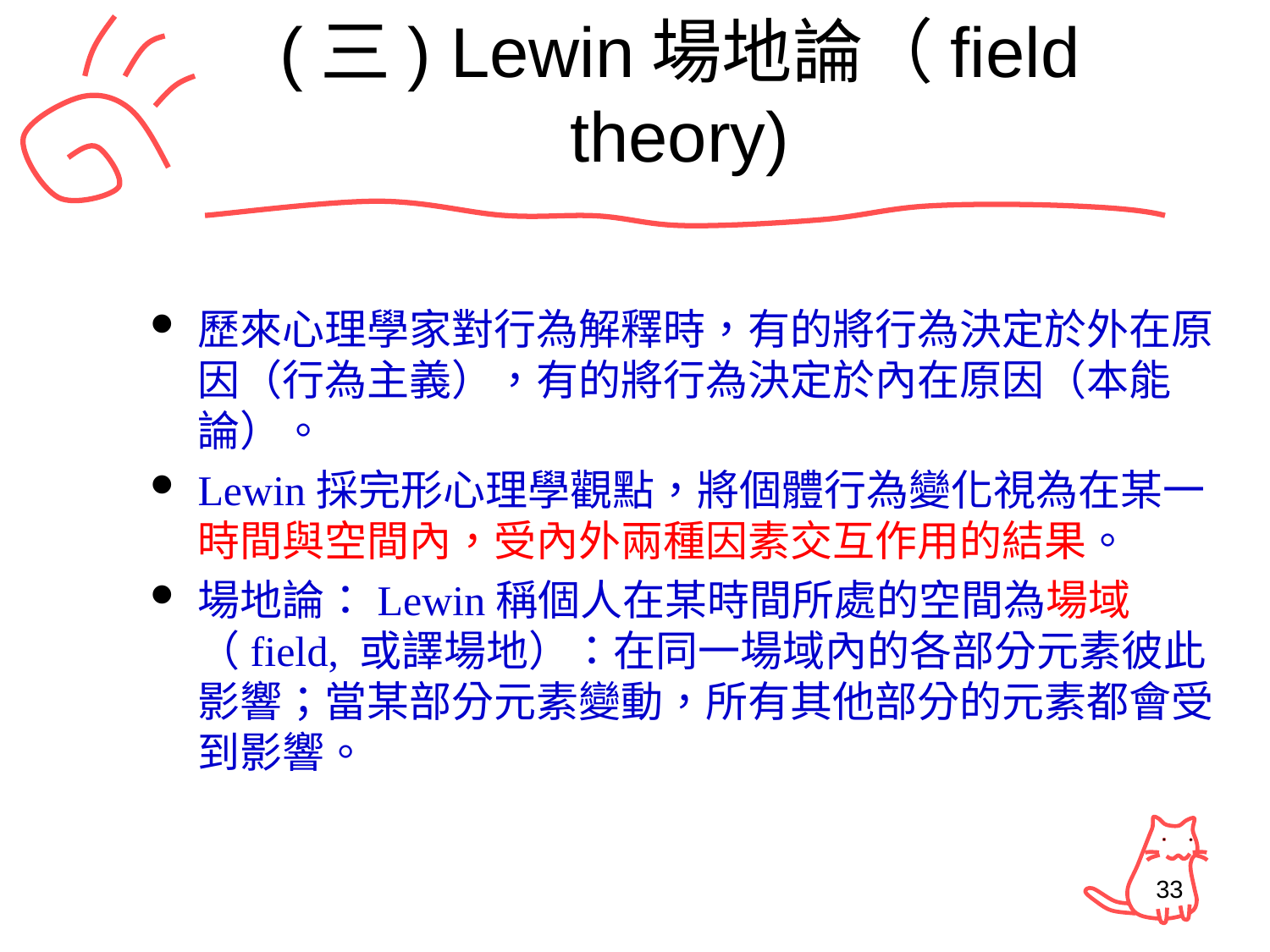

# (三) Lewin場地論（field theory)

歷來心理學家對行為解釋時，有的將行為決定於外在原因（行為主義），有的將行為決定於內在原因（本能論）。
Lewin採完形心理學觀點，將個體行為變化視為在某一時間與空間內，受內外兩種因素交互作用的結果。
場地論：Lewin稱個人在某時間所處的空間為場域（field, 或譯場地）：在同一場域內的各部分元素彼此影響；當某部分元素變動，所有其他部分的元素都會受到影響。
33